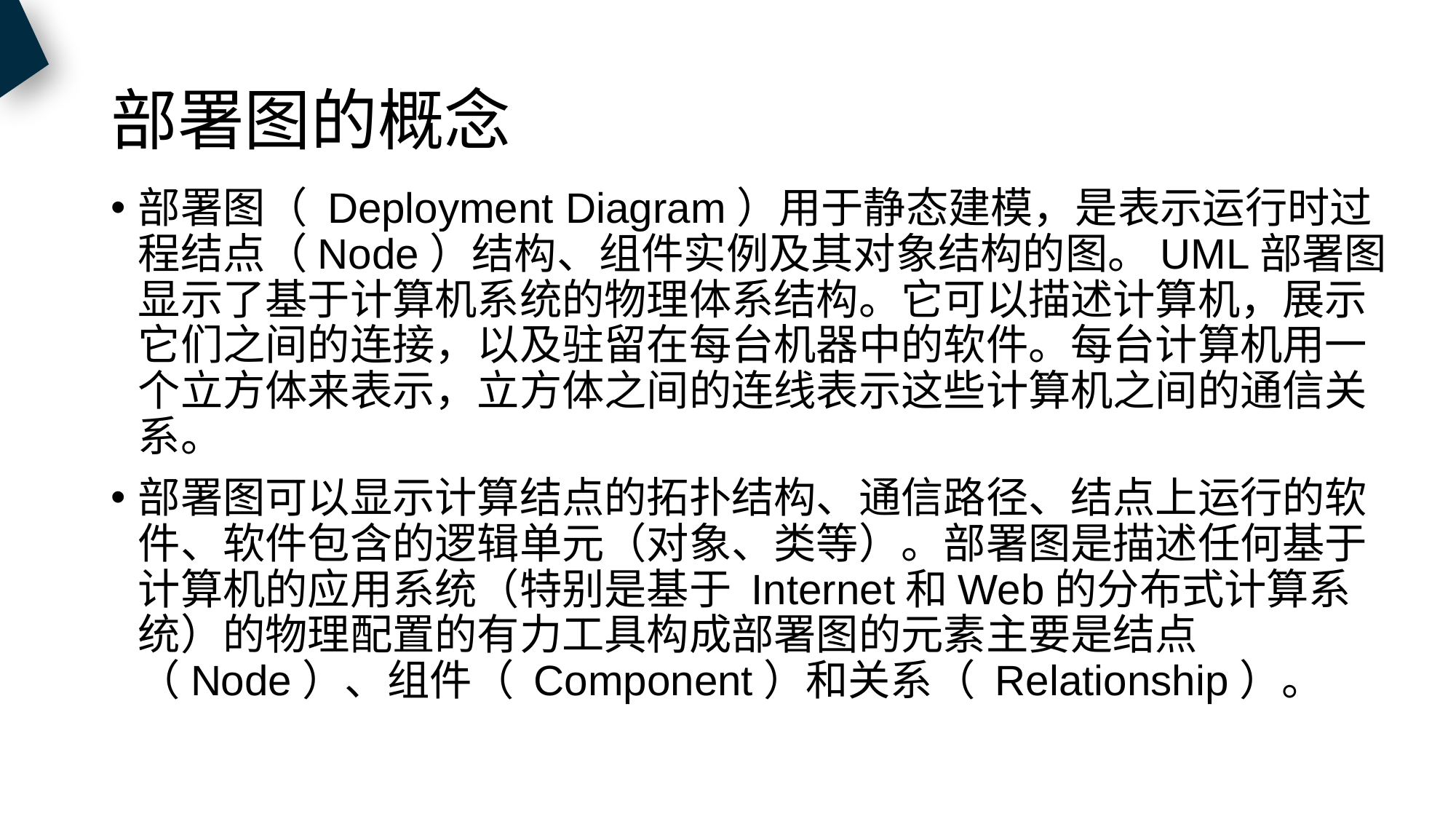

# 部署图的概念
部署图（ Deployment Diagram）用于静态建模，是表示运行时过程结点（Node）结构、组件实例及其对象结构的图。UML部署图显示了基于计算机系统的物理体系结构。它可以描述计算机，展示它们之间的连接，以及驻留在每台机器中的软件。每台计算机用一个立方体来表示，立方体之间的连线表示这些计算机之间的通信关系。
部署图可以显示计算结点的拓扑结构、通信路径、结点上运行的软件、软件包含的逻辑单元（对象、类等）。部署图是描述任何基于计算机的应用系统（特别是基于 Internet和Web的分布式计算系统）的物理配置的有力工具构成部署图的元素主要是结点（Node）、组件（ Component）和关系（ Relationship）。